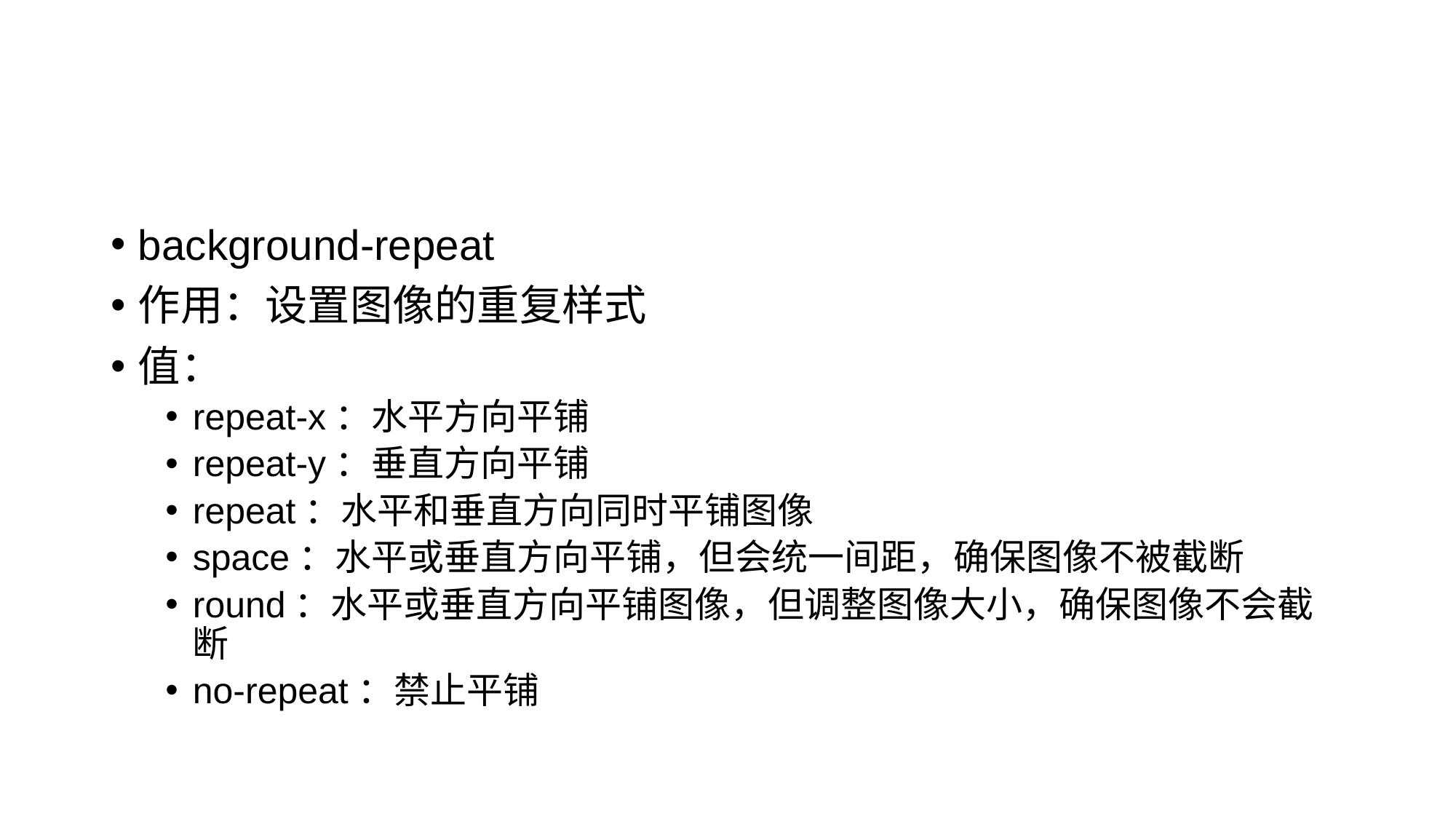

#
background-repeat
作用：设置图像的重复样式
值：
repeat-x：水平方向平铺
repeat-y：垂直方向平铺
repeat：水平和垂直方向同时平铺图像
space：水平或垂直方向平铺，但会统一间距，确保图像不被截断
round：水平或垂直方向平铺图像，但调整图像大小，确保图像不会截断
no-repeat：禁止平铺